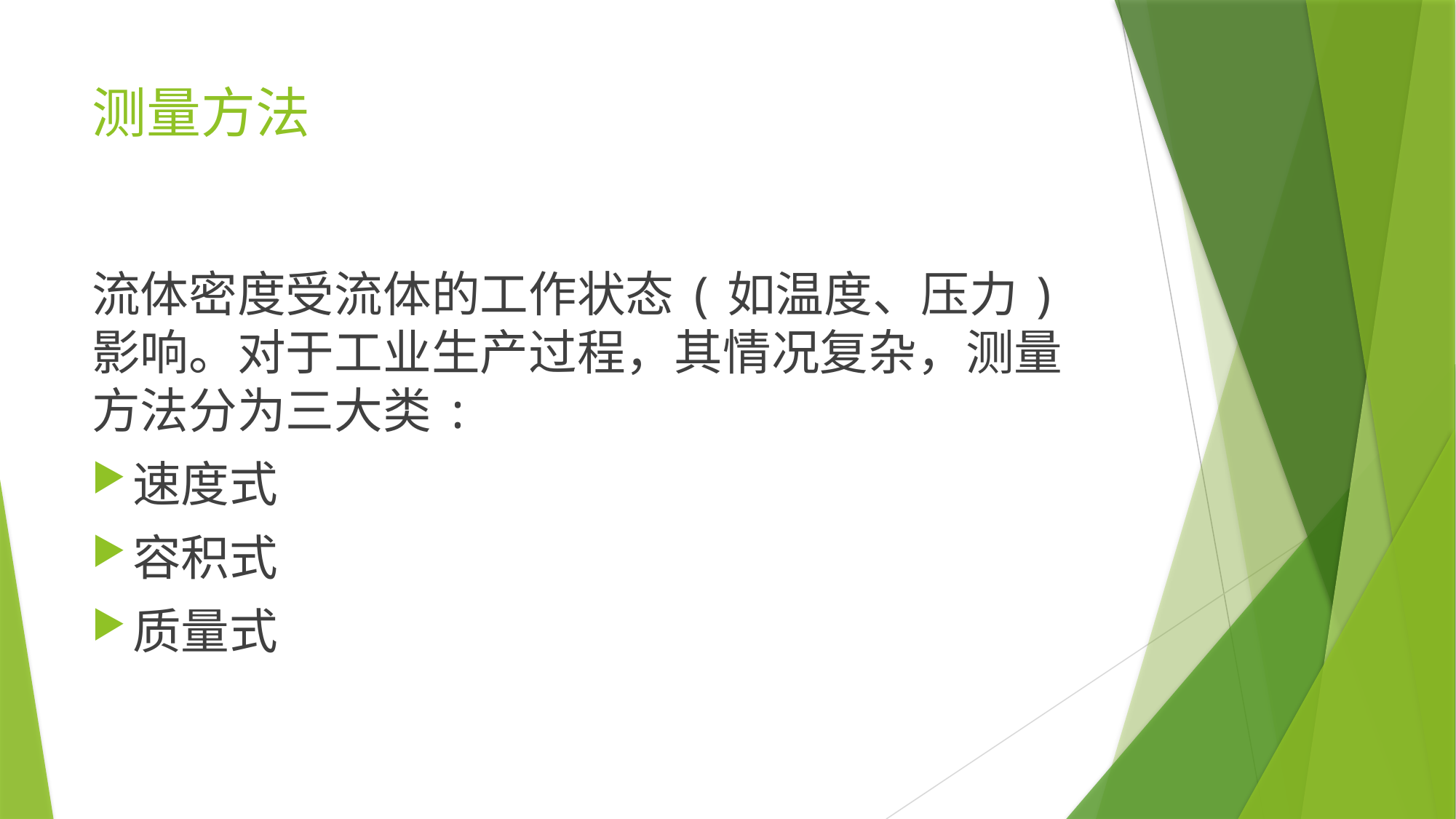

# 测量方法
流体密度受流体的工作状态(如温度、压力)影响。对于工业生产过程，其情况复杂，测量方法分为三大类:
速度式
容积式
质量式